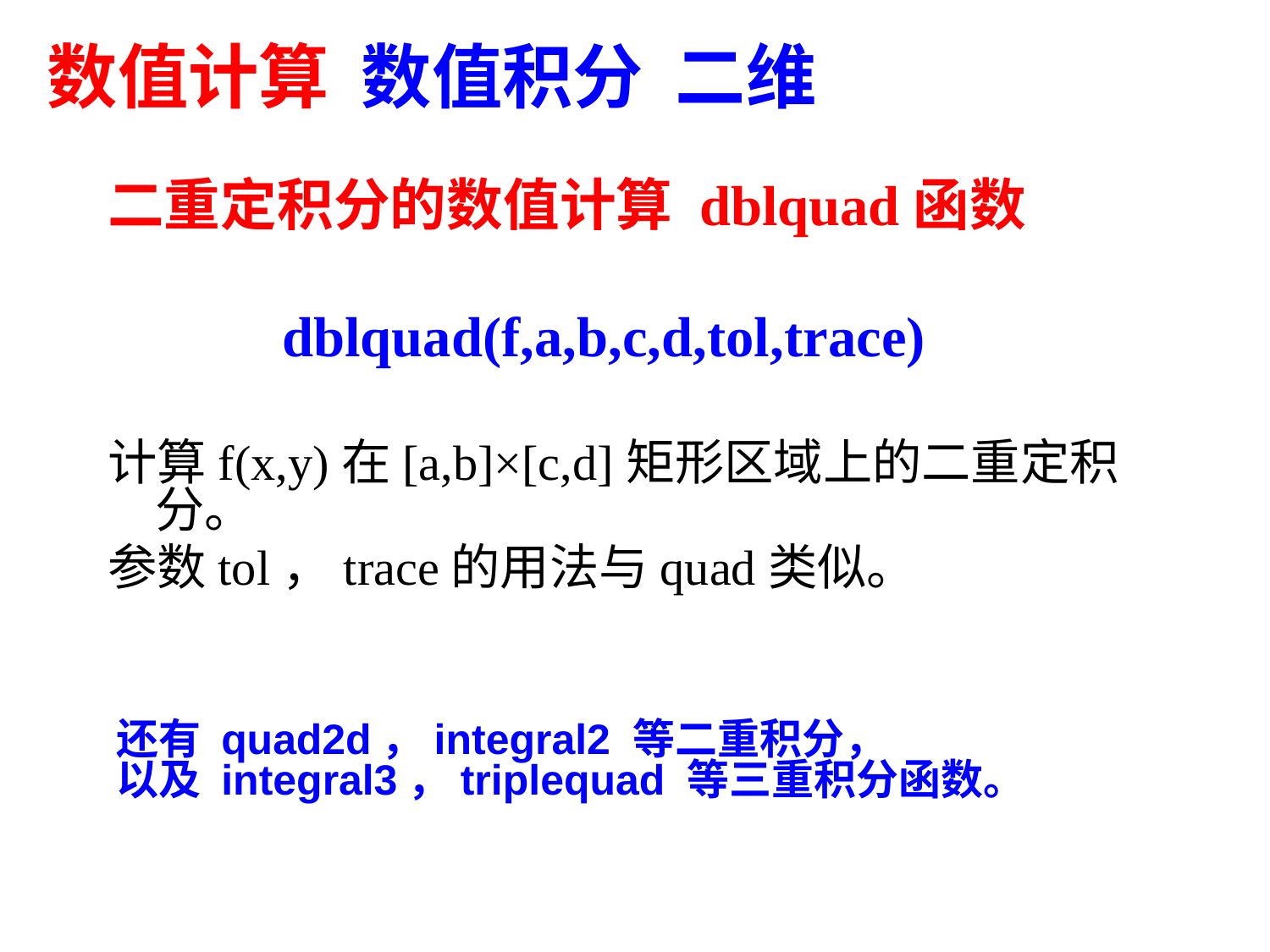

数值计算  数值积分  二维
二重定积分的数值计算 dblquad函数

		dblquad(f,a,b,c,d,tol,trace)

计算f(x,y)在[a,b]×[c,d]矩形区域上的二重定积分。
参数tol，trace的用法与quad类似。
还有 quad2d，integral2 等二重积分，
以及 integral3，triplequad 等三重积分函数。
61